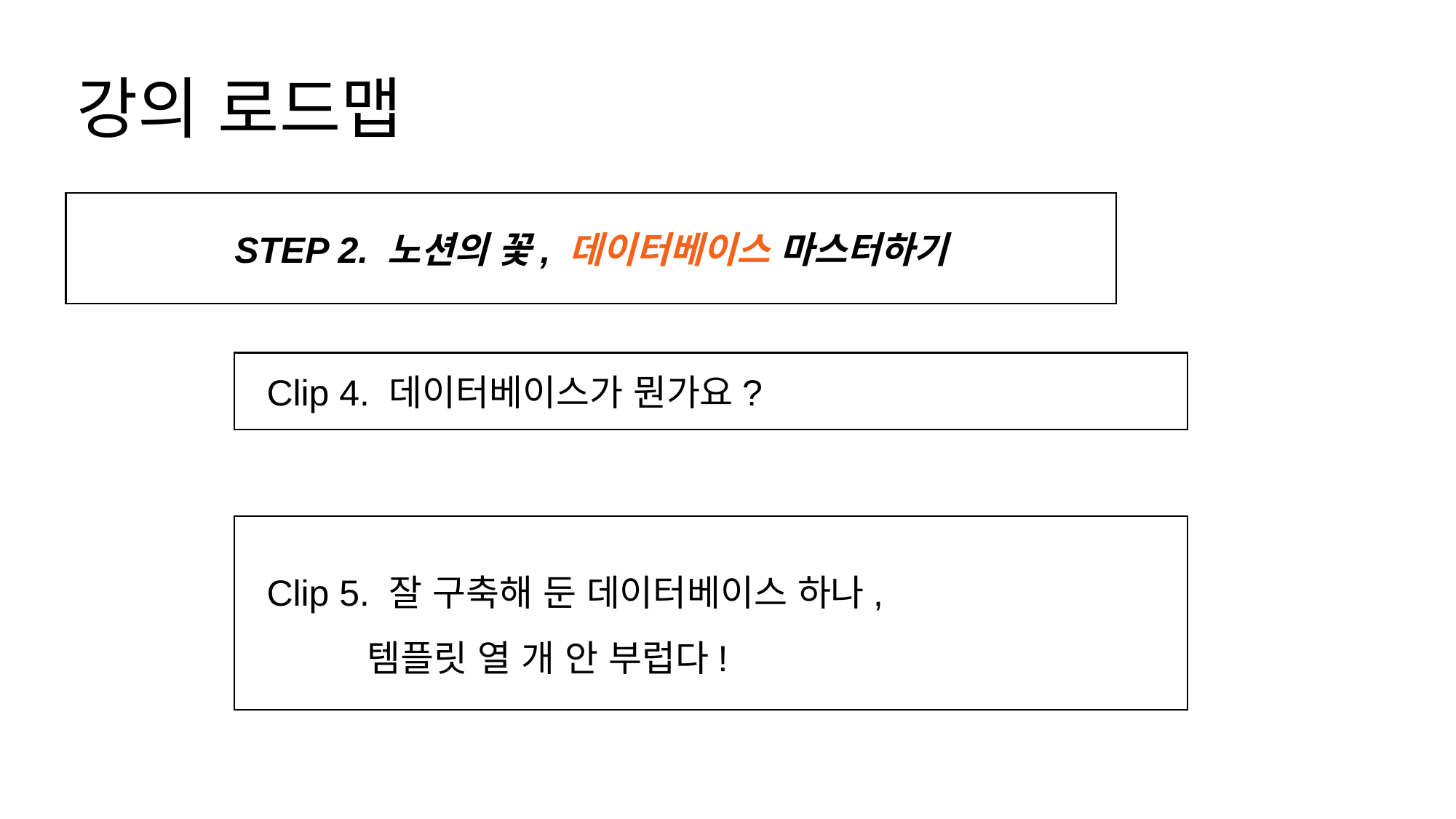

# 강의 로드맵
STEP 2. 노션의 꽃, 데이터베이스 마스터하기
Clip 4. 데이터베이스가 뭔가요?
Clip 5. 잘 구축해 둔 데이터베이스 하나,
         템플릿 열 개 안 부럽다!